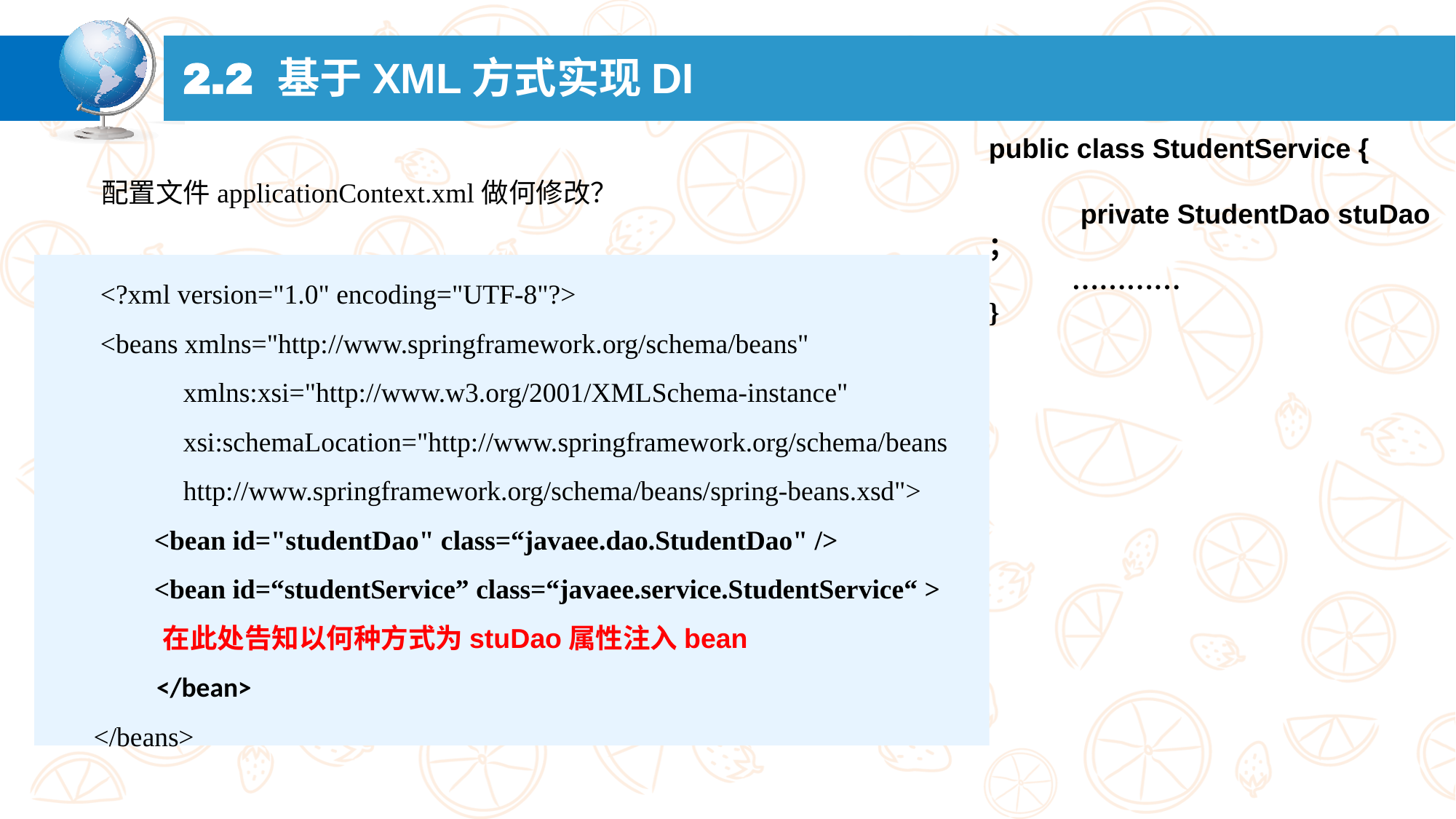

# 2.2 基于XML方式实现DI
public class StudentService {

            private StudentDao stuDao ；
            …………
}
配置文件applicationContext.xml做何修改？
        <?xml version="1.0" encoding="UTF-8"?>
        <beans xmlns="http://www.springframework.org/schema/beans"
                    xmlns:xsi="http://www.w3.org/2001/XMLSchema-instance"
                    xsi:schemaLocation="http://www.springframework.org/schema/beans
                    http://www.springframework.org/schema/beans/spring-beans.xsd">
	<bean id="studentDao" class=“javaee.dao.StudentDao" />
    	<bean id=“studentService” class=“javaee.service.StudentService“ >

                  </bean>
       </beans>
在此处告知以何种方式为stuDao属性注入bean